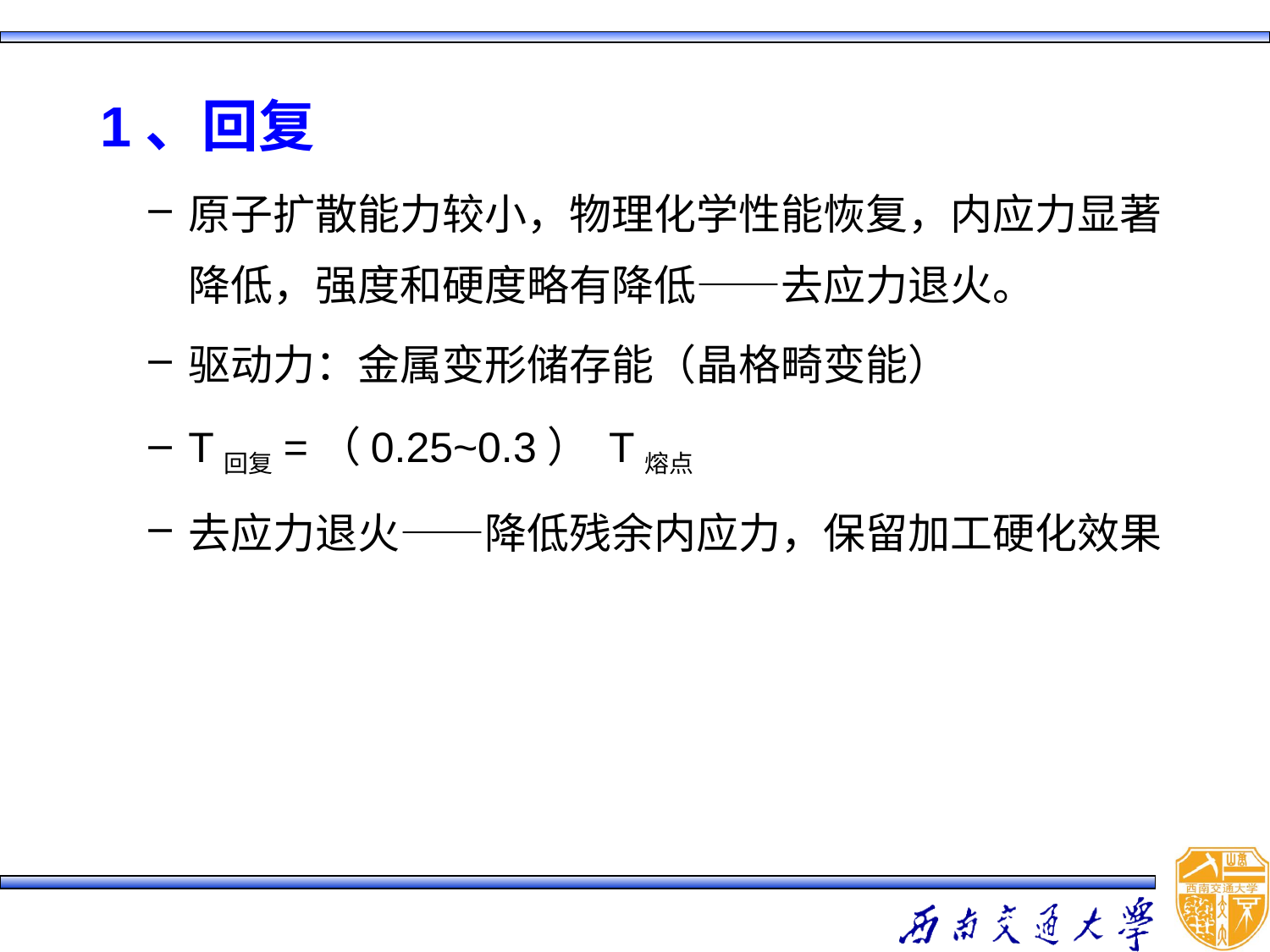

1、回复
原子扩散能力较小，物理化学性能恢复，内应力显著降低，强度和硬度略有降低——去应力退火。
驱动力：金属变形储存能（晶格畸变能）
T回复=（0.25~0.3） T熔点
去应力退火——降低残余内应力，保留加工硬化效果